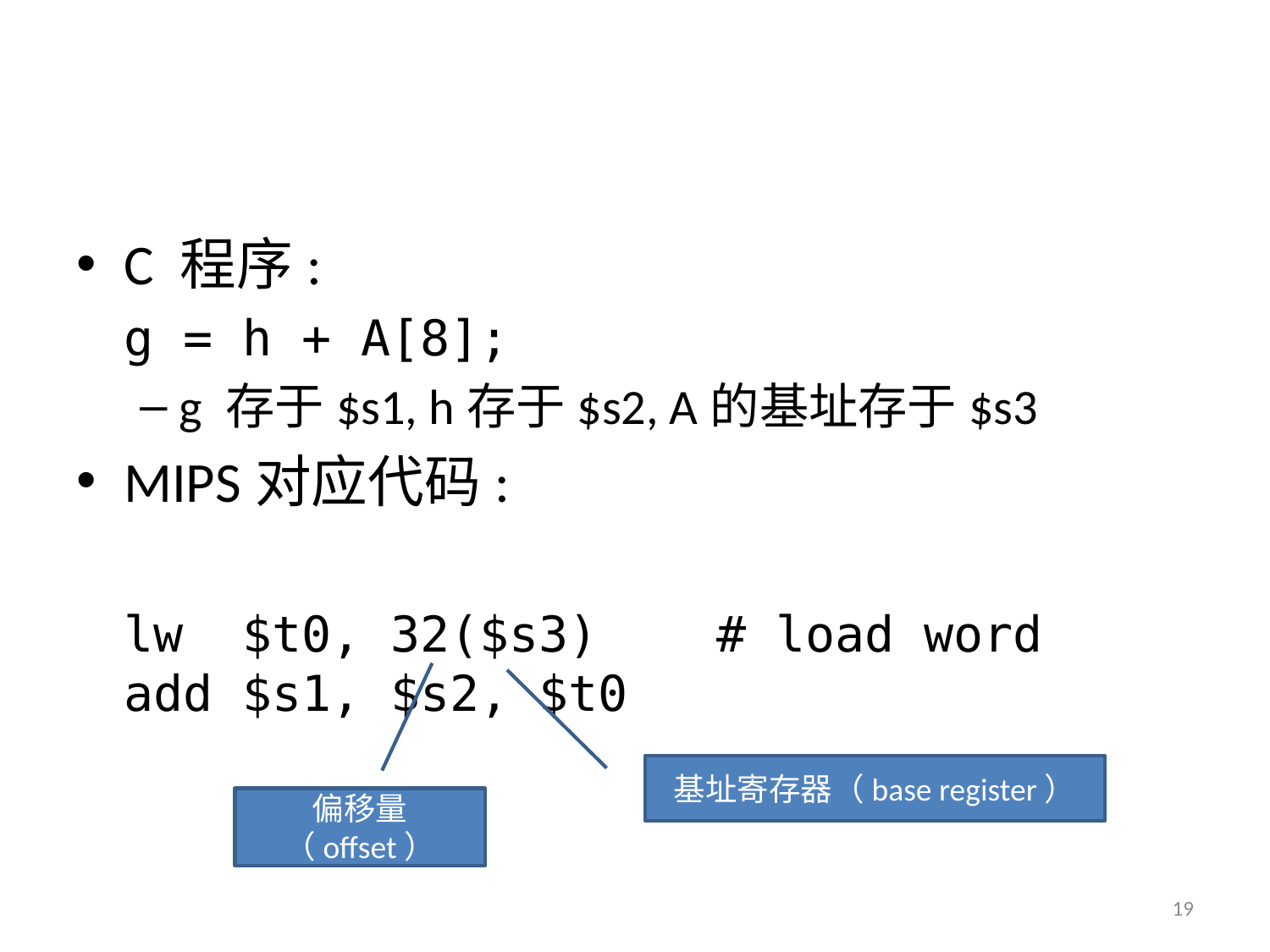

#
C 程序:
	g = h + A[8];
g 存于$s1, h存于$s2, A的基址存于$s3
MIPS对应代码:

	lw  $t0, 32($s3)    # load word
add $s1, $s2, $t0
基址寄存器（base register）
偏移量（offset）
19